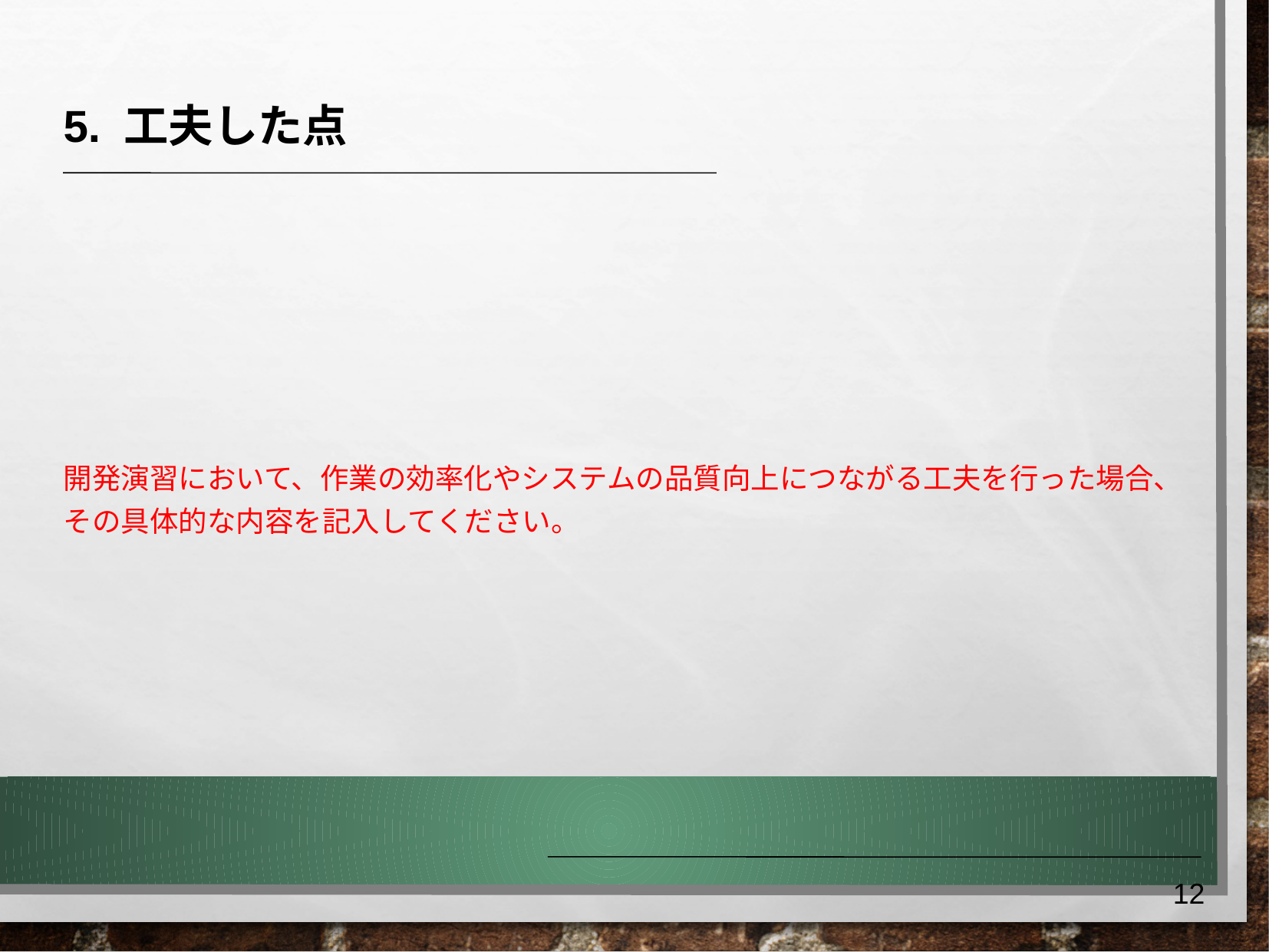

5. 工夫した点

開発演習において、作業の効率化やシステムの品質向上につながる工夫を行った場合、
その具体的な内容を記入してください。

12